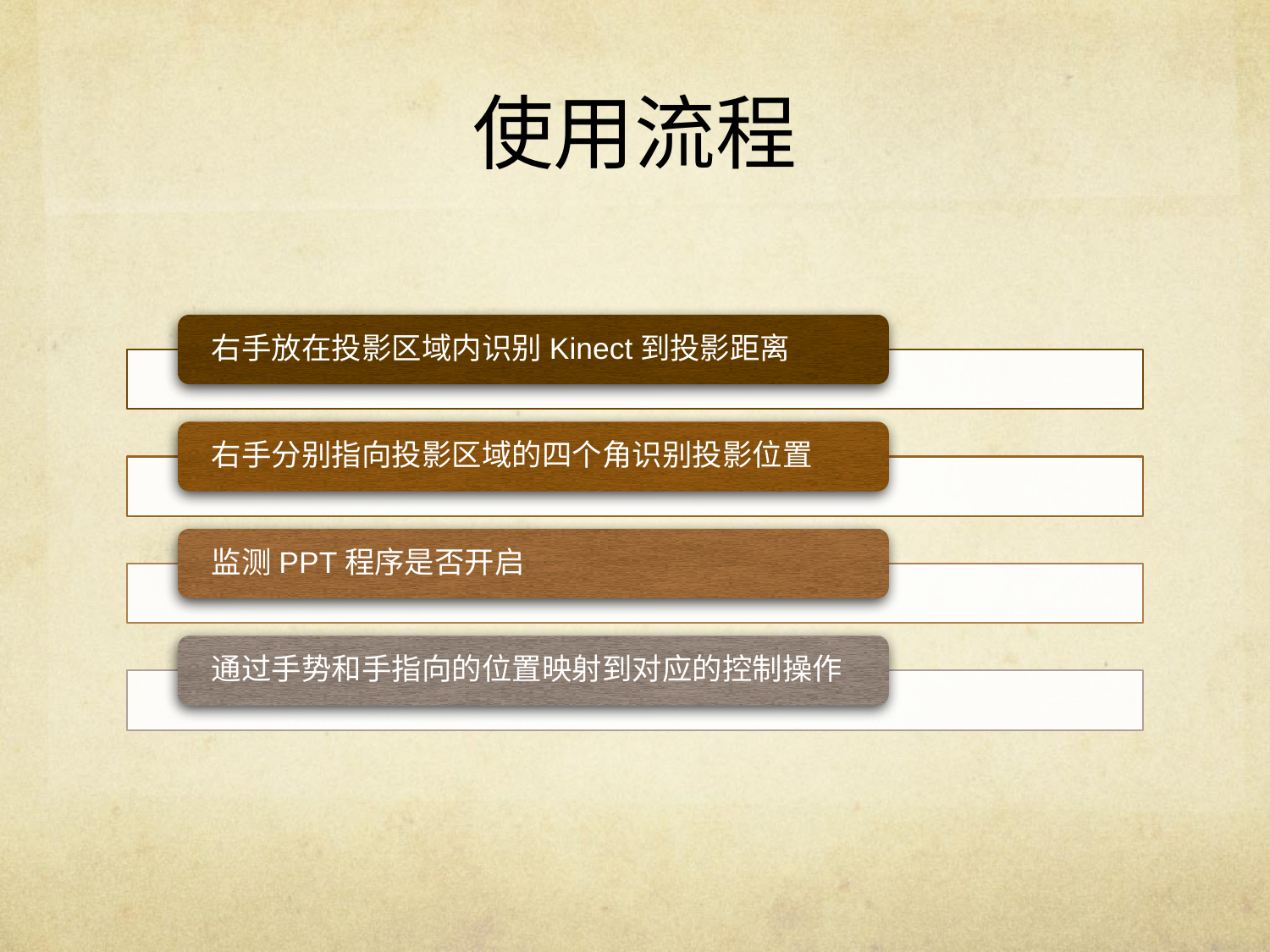

# 使用流程
右手放在投影区域内识别Kinect到投影距离
右手分别指向投影区域的四个角识别投影位置
监测PPT程序是否开启
通过手势和手指向的位置映射到对应的控制操作